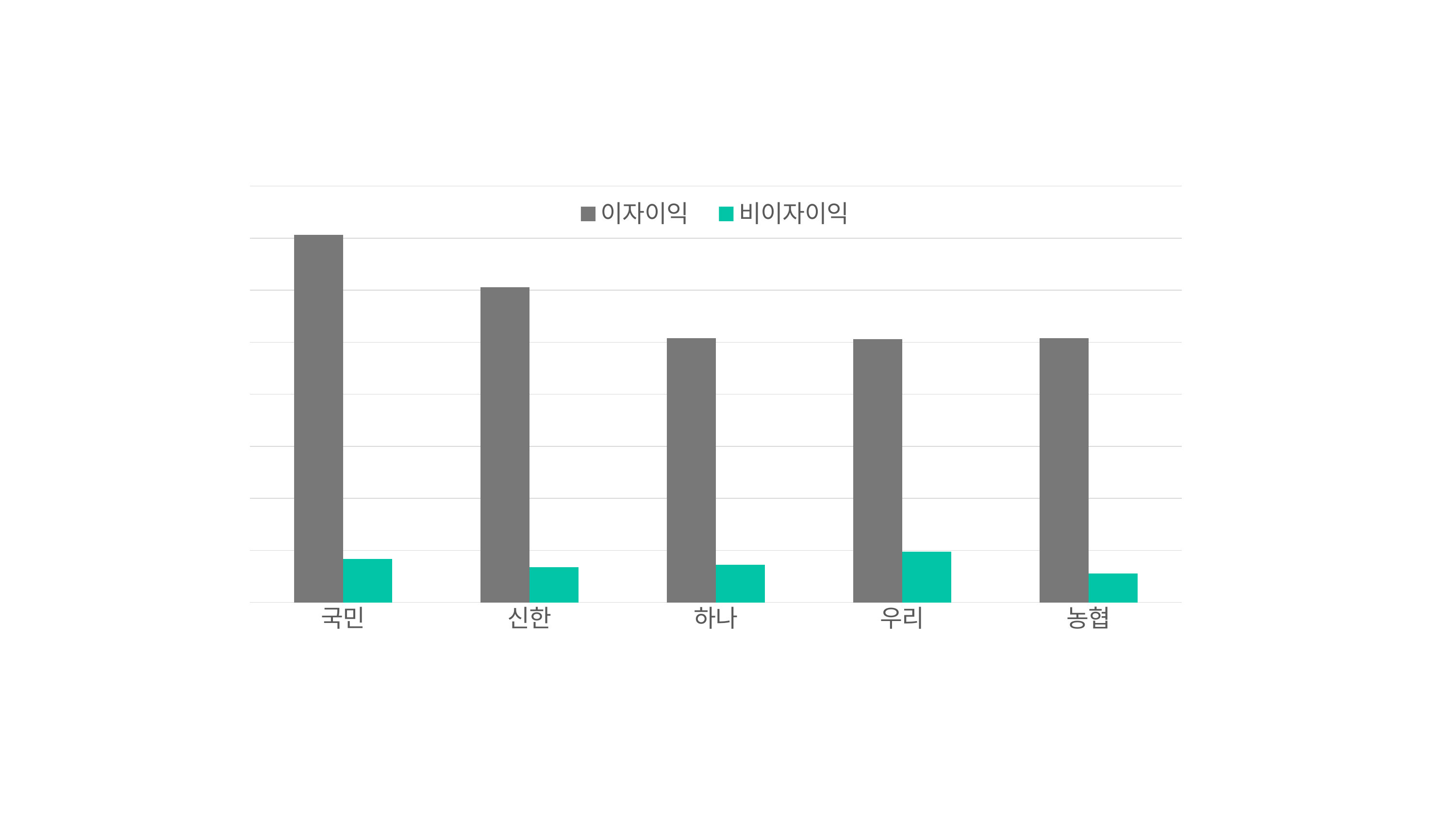

### Chart

| Category | 이자이익 | 비이자이익 |
|---|---|---|
| 국민 | 706486.0 | 83470.0 |
| 신한 | 606045.0 | 67750.0 |
| 하나 | 507826.0 | 72700.0 |
| 우리 | 506320.0 | 97900.0 |
| 농협 | 507706.0 | 55850.0 |